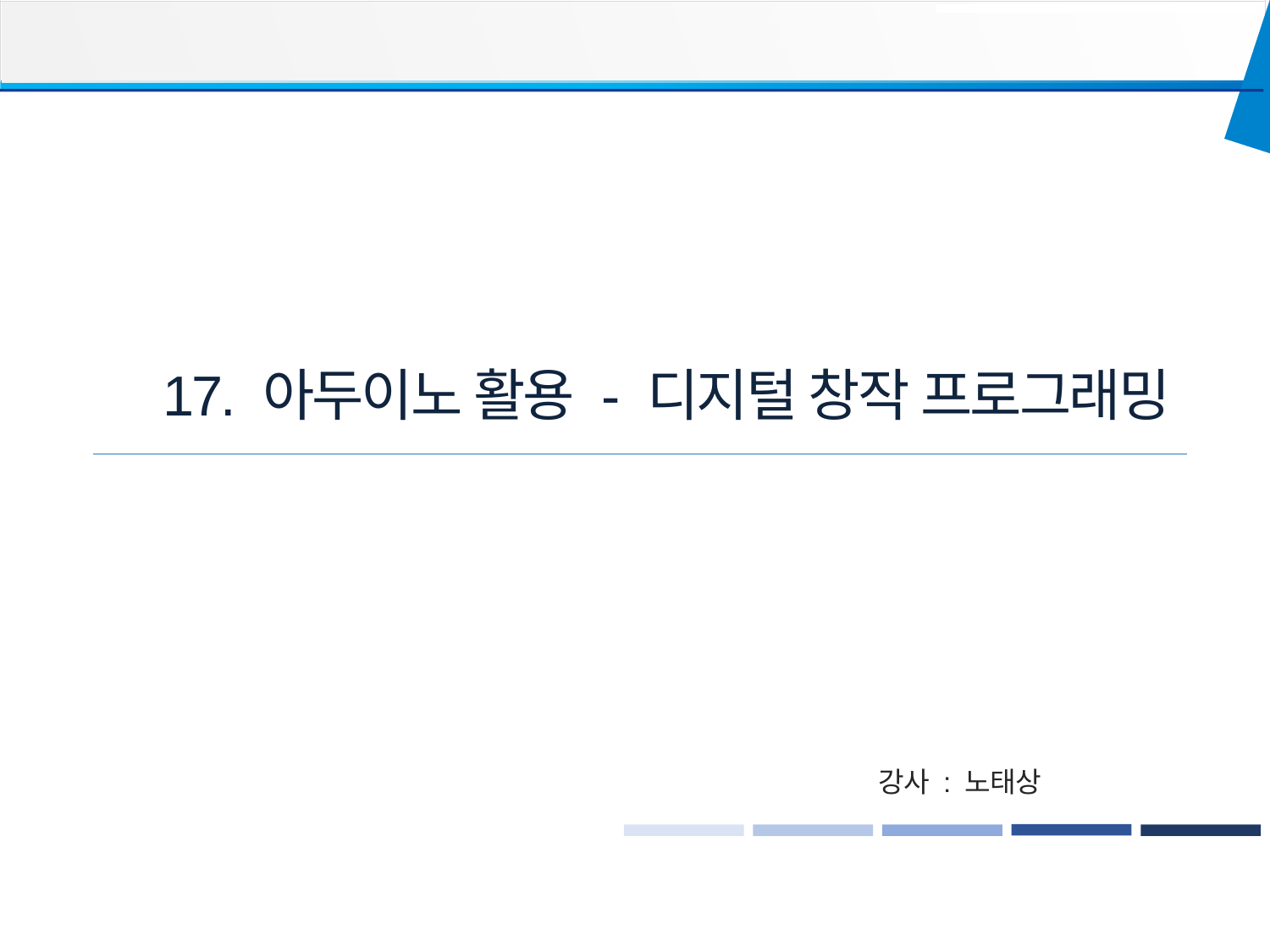

17. 아두이노 활용 - 디지털 창작 프로그래밍

강사 : 노태상